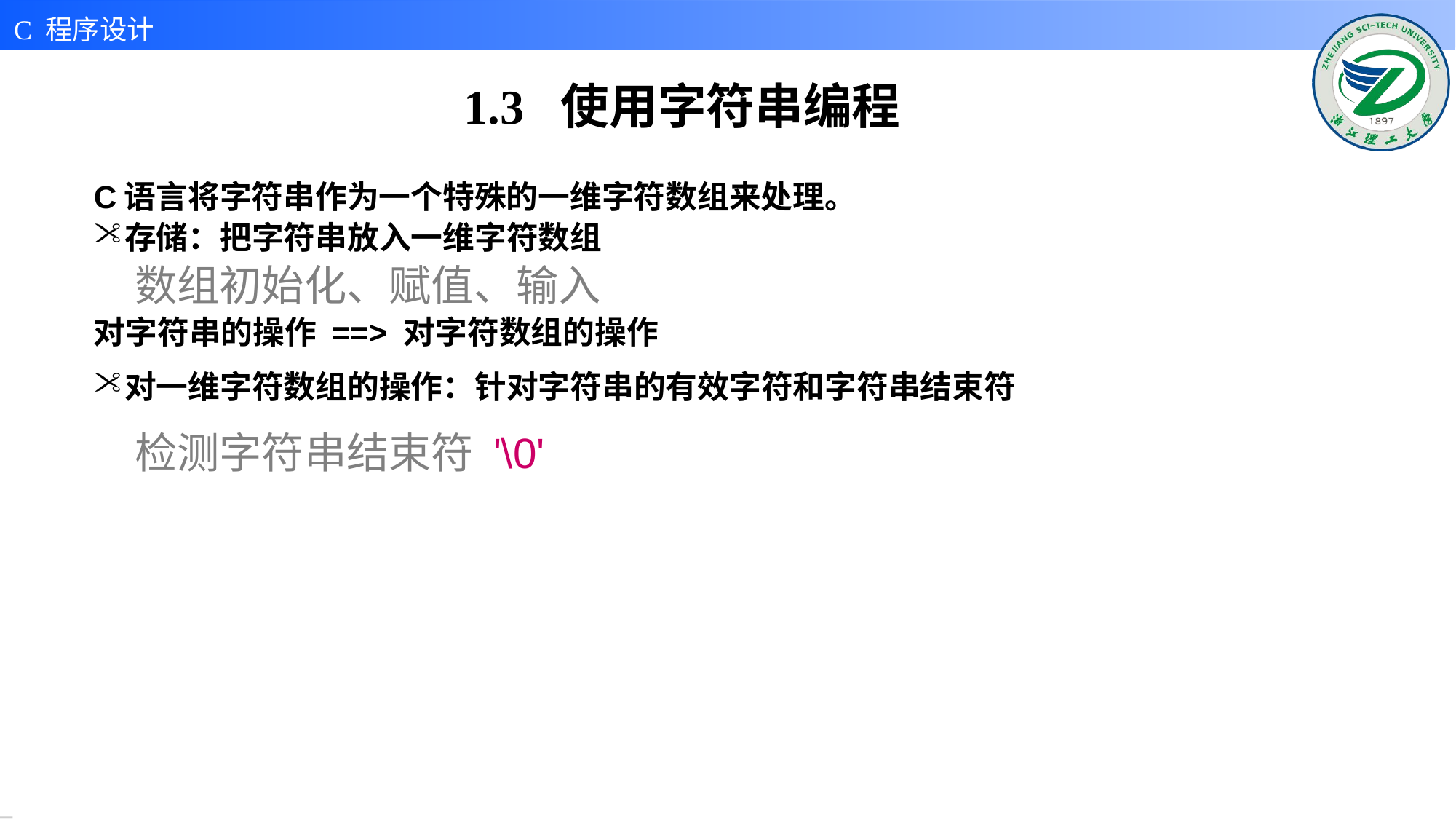

# 1.3  使用字符串编程
C语言将字符串作为一个特殊的一维字符数组来处理。
存储：把字符串放入一维字符数组
数组初始化、赋值、输入
对字符串的操作 ==> 对字符数组的操作
对一维字符数组的操作：针对字符串的有效字符和字符串结束符
检测字符串结束符 '\0'